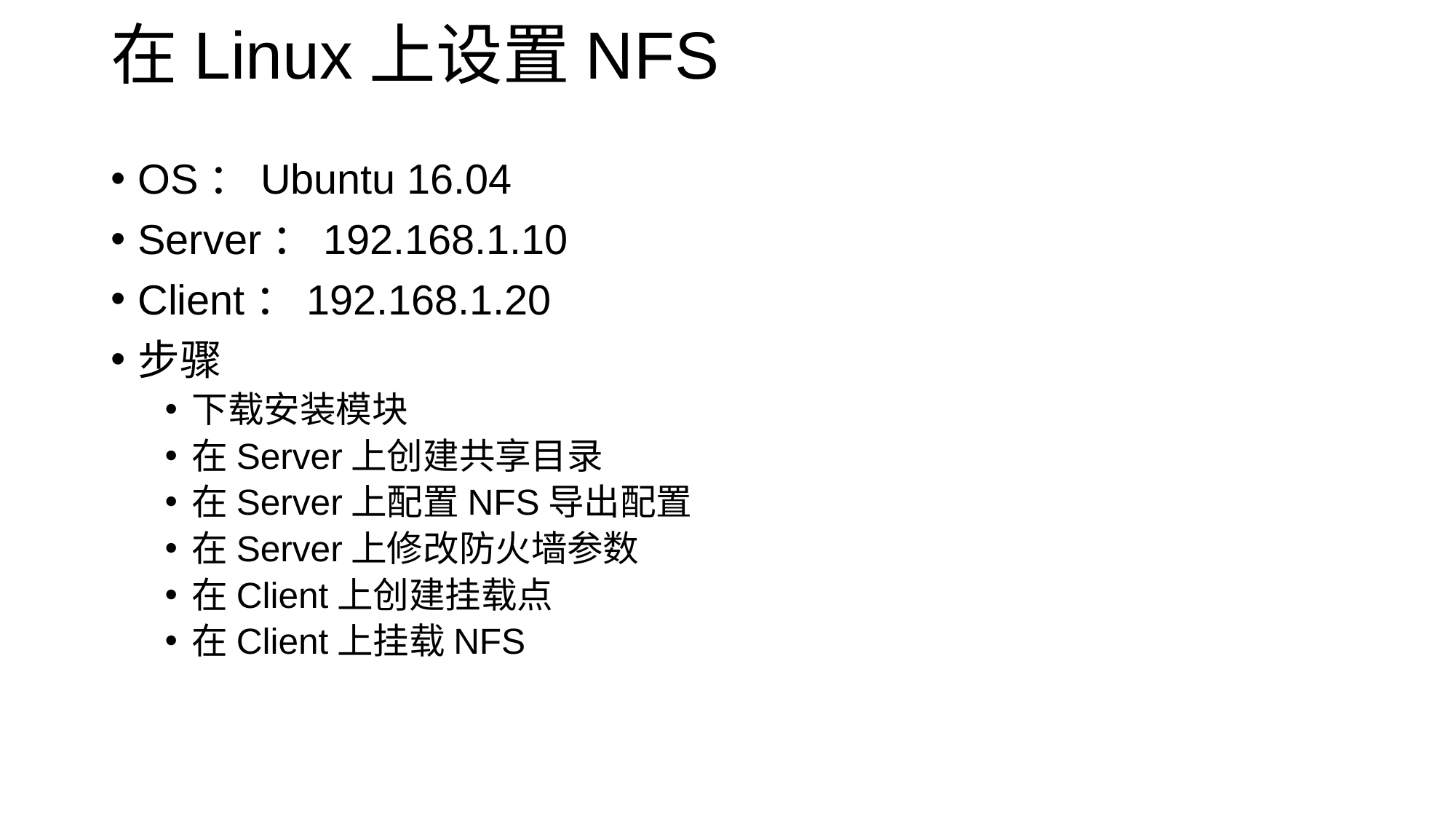

# 在Linux上设置NFS
OS：Ubuntu 16.04
Server：192.168.1.10
Client：192.168.1.20
步骤
下载安装模块
在Server上创建共享目录
在Server上配置NFS导出配置
在Server上修改防火墙参数
在Client上创建挂载点
在Client上挂载NFS